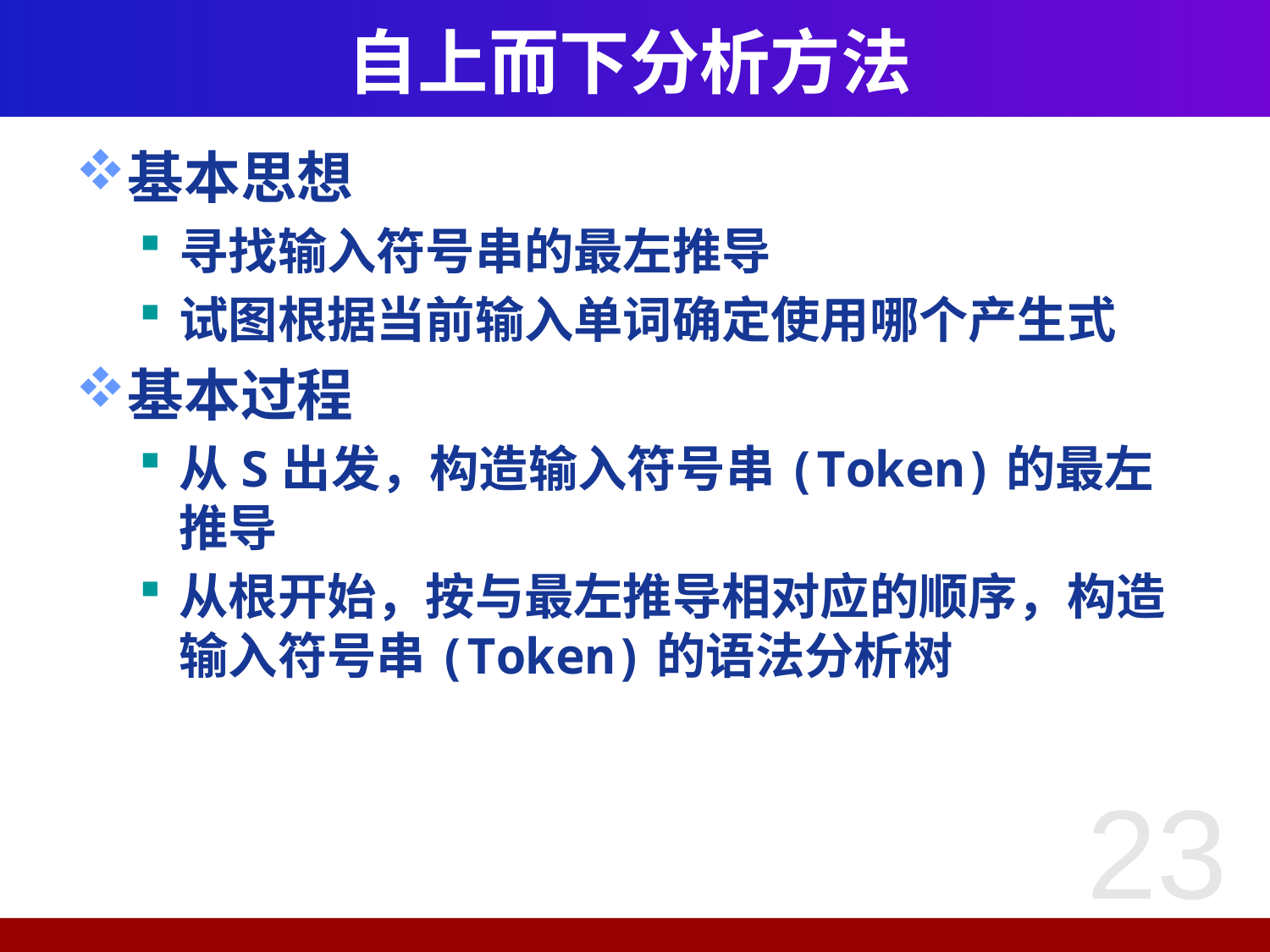

# 自上而下分析方法
基本思想
寻找输入符号串的最左推导
试图根据当前输入单词确定使用哪个产生式
基本过程
从S出发，构造输入符号串(Token)的最左推导
从根开始，按与最左推导相对应的顺序，构造输入符号串(Token)的语法分析树
23